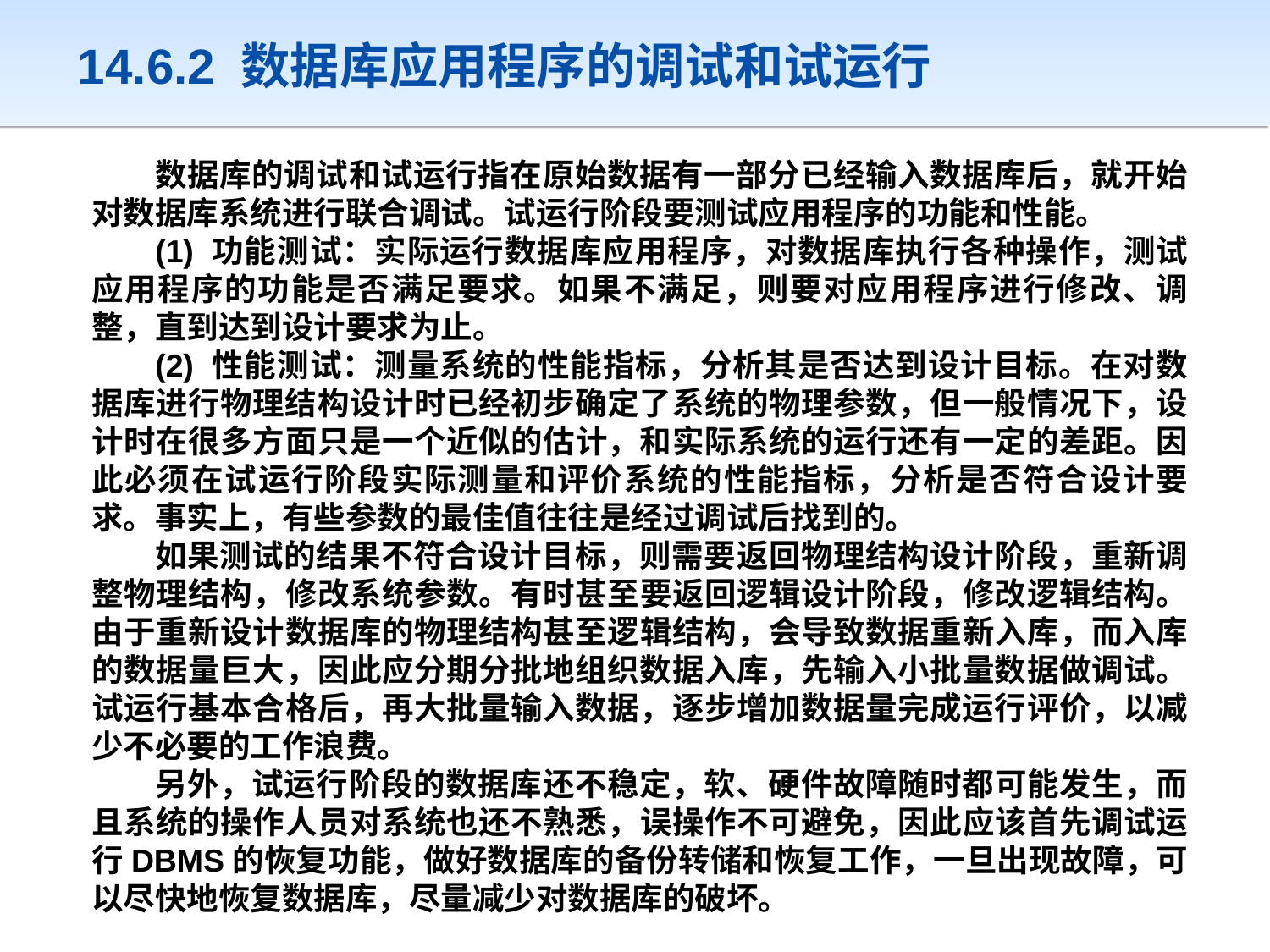

14.6.2 数据库应用程序的调试和试运行

数据定义
数据库的调试和试运行指在原始数据有一部分已经输入数据库后，就开始对数据库系统进行联合调试。试运行阶段要测试应用程序的功能和性能。
(1) 功能测试：实际运行数据库应用程序，对数据库执行各种操作，测试应用程序的功能是否满足要求。如果不满足，则要对应用程序进行修改、调整，直到达到设计要求为止。
(2) 性能测试：测量系统的性能指标，分析其是否达到设计目标。在对数据库进行物理结构设计时已经初步确定了系统的物理参数，但一般情况下，设计时在很多方面只是一个近似的估计，和实际系统的运行还有一定的差距。因此必须在试运行阶段实际测量和评价系统的性能指标，分析是否符合设计要求。事实上，有些参数的最佳值往往是经过调试后找到的。
如果测试的结果不符合设计目标，则需要返回物理结构设计阶段，重新调整物理结构，修改系统参数。有时甚至要返回逻辑设计阶段，修改逻辑结构。由于重新设计数据库的物理结构甚至逻辑结构，会导致数据重新入库，而入库的数据量巨大，因此应分期分批地组织数据入库，先输入小批量数据做调试。试运行基本合格后，再大批量输入数据，逐步增加数据量完成运行评价，以减少不必要的工作浪费。
另外，试运行阶段的数据库还不稳定，软、硬件故障随时都可能发生，而且系统的操作人员对系统也还不熟悉，误操作不可避免，因此应该首先调试运行DBMS的恢复功能，做好数据库的备份转储和恢复工作，一旦出现故障，可以尽快地恢复数据库，尽量减少对数据库的破坏。